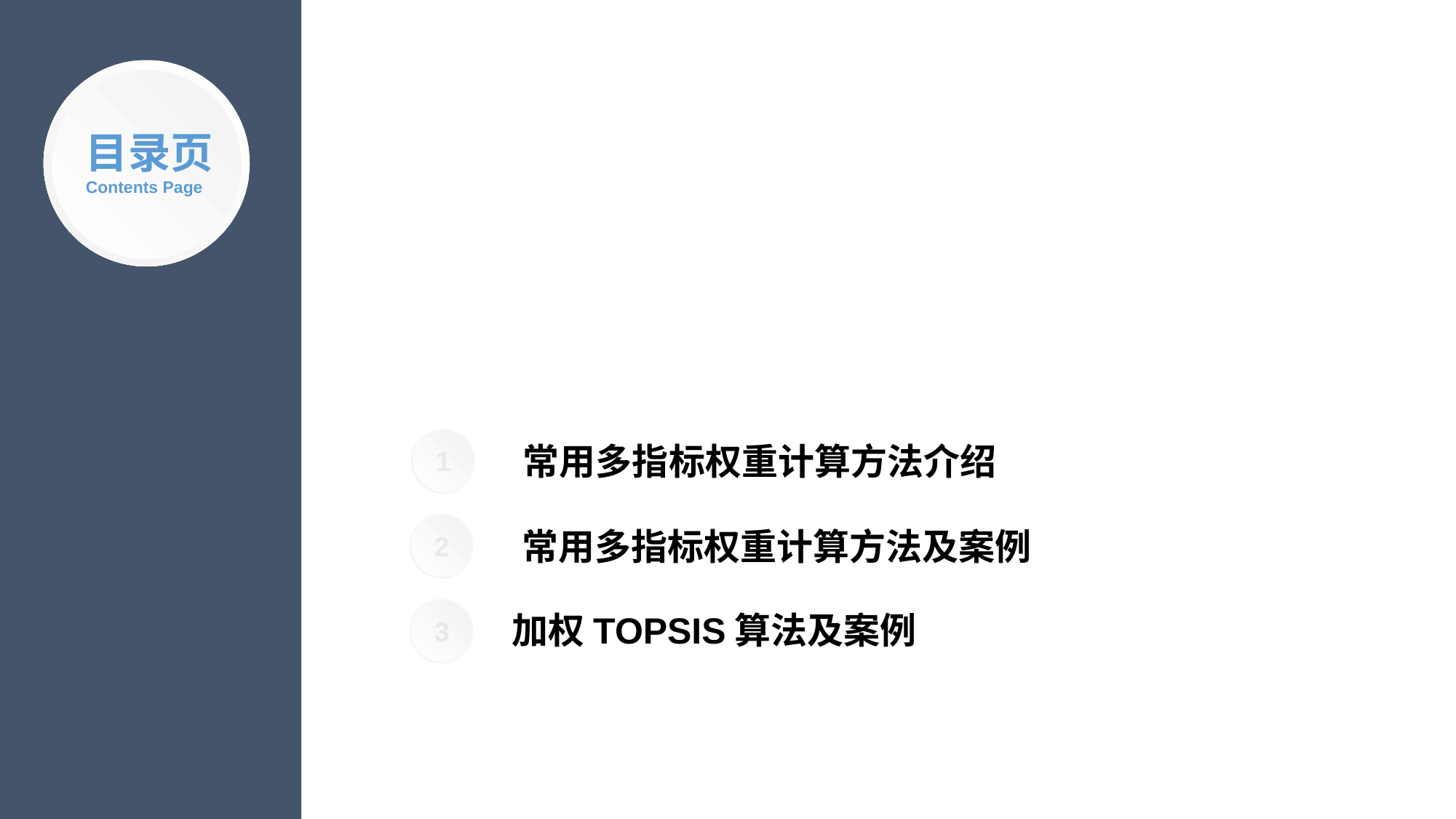

目录页
Contents Page

1
常用多指标权重计算方法介绍

2
常用多指标权重计算方法及案例

3
加权TOPSIS算法及案例